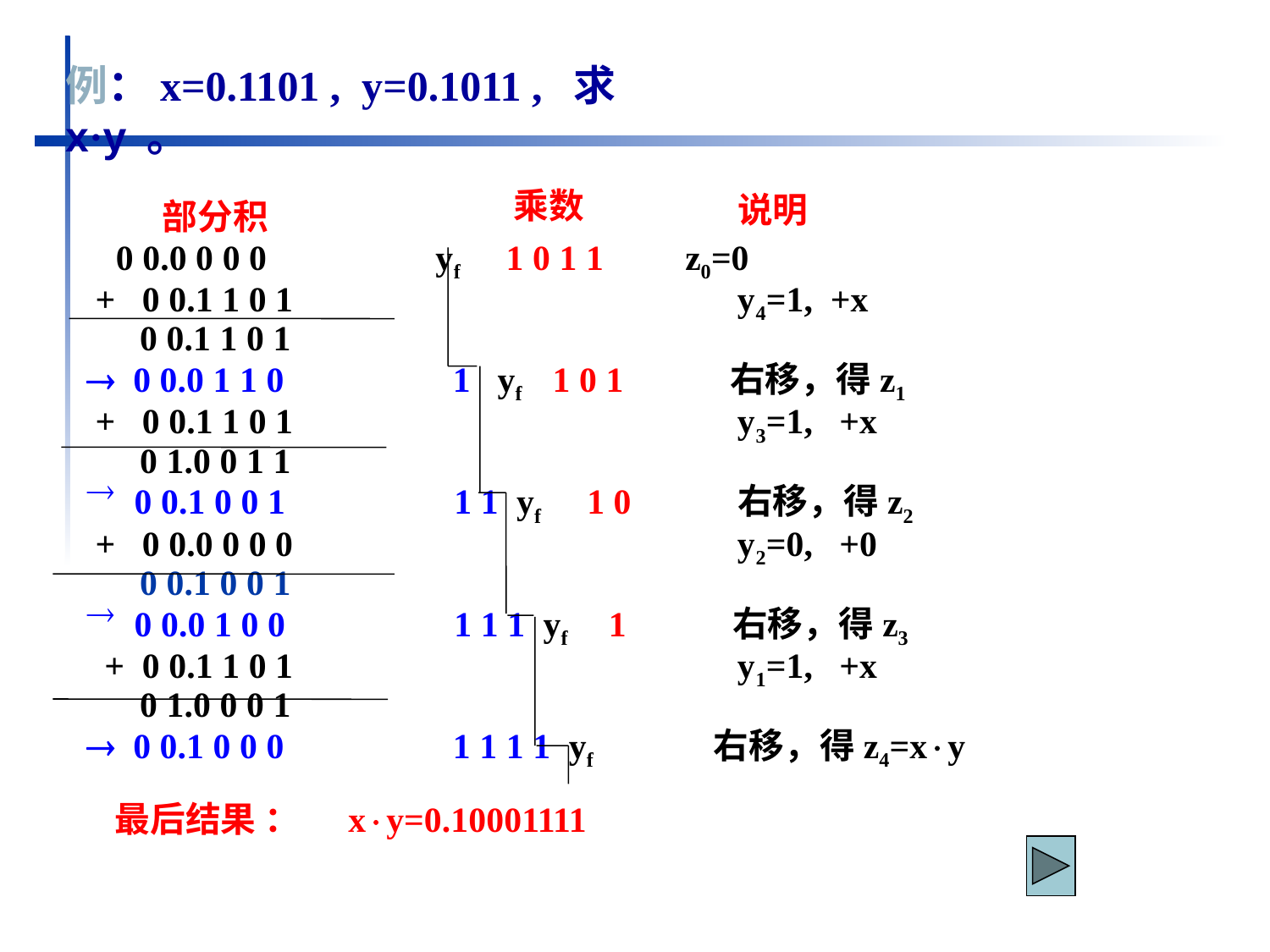

例：x=0.1101 ,  y=0.1011 ,  求 x·y 。
乘数
说明
部分积
   0 0.0 0 0 0                   yf         1 0 1 1                z0=0
 +   0 0.1 1 0 1                                                  y4=1,  +x
      0 0.1 1 0 1
→  0 0.0 1 1 0                   1   yf      1 0 1           右移，得z1
 +   0 0.1 1 0 1                                                  y3=1,   +x
      0 1.0 0 1 1
  0 0.1 0 0 1                   1 1  yf      1 0           右移，得z2
 +   0 0.0 0 0 0                                                  y2=0,   +0
      0 0.1 0 0 1
  0 0.0 1 0 0                   1 1 1  yf        1           右移，得z3
  +  0 0.1 1 0 1                                                  y1=1,   +x
      0 1.0 0 0 1
→  0 0.1 0 0 0                   1 1 1 1  yf                      右移，得z4=x⋅y

最后结果 ：     x⋅y=0.10001111